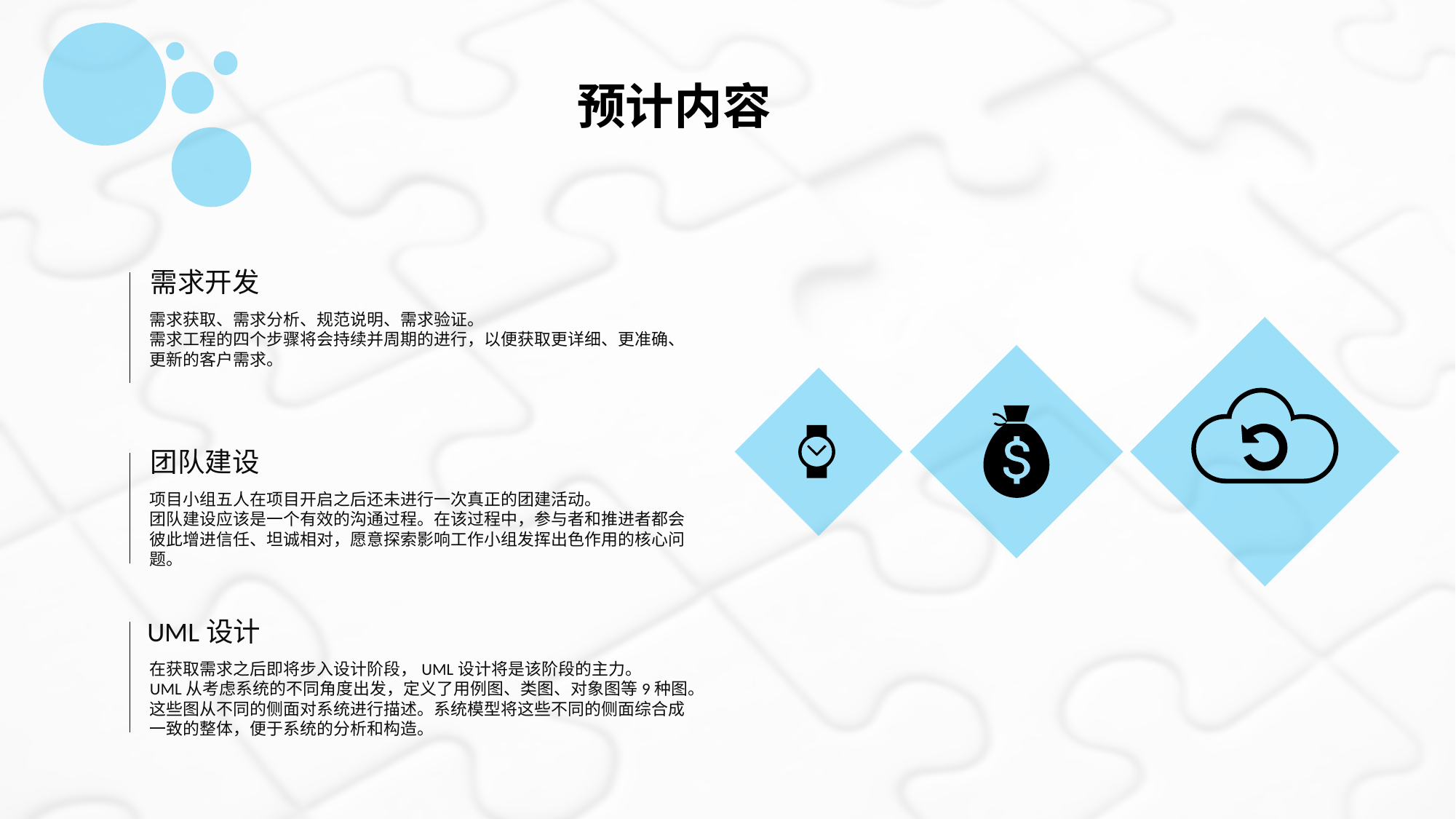

预计内容

需求开发
需求获取、需求分析、规范说明、需求验证。
需求工程的四个步骤将会持续并周期的进行，以便获取更详细、更准确、更新的客户需求。

团队建设
项目小组五人在项目开启之后还未进行一次真正的团建活动。
团队建设应该是一个有效的沟通过程。在该过程中，参与者和推进者都会彼此增进信任、坦诚相对，愿意探索影响工作小组发挥出色作用的核心问题。
UML设计
在获取需求之后即将步入设计阶段，UML设计将是该阶段的主力。
UML从考虑系统的不同角度出发，定义了用例图、类图、对象图等9种图。这些图从不同的侧面对系统进行描述。系统模型将这些不同的侧面综合成一致的整体，便于系统的分析和构造。